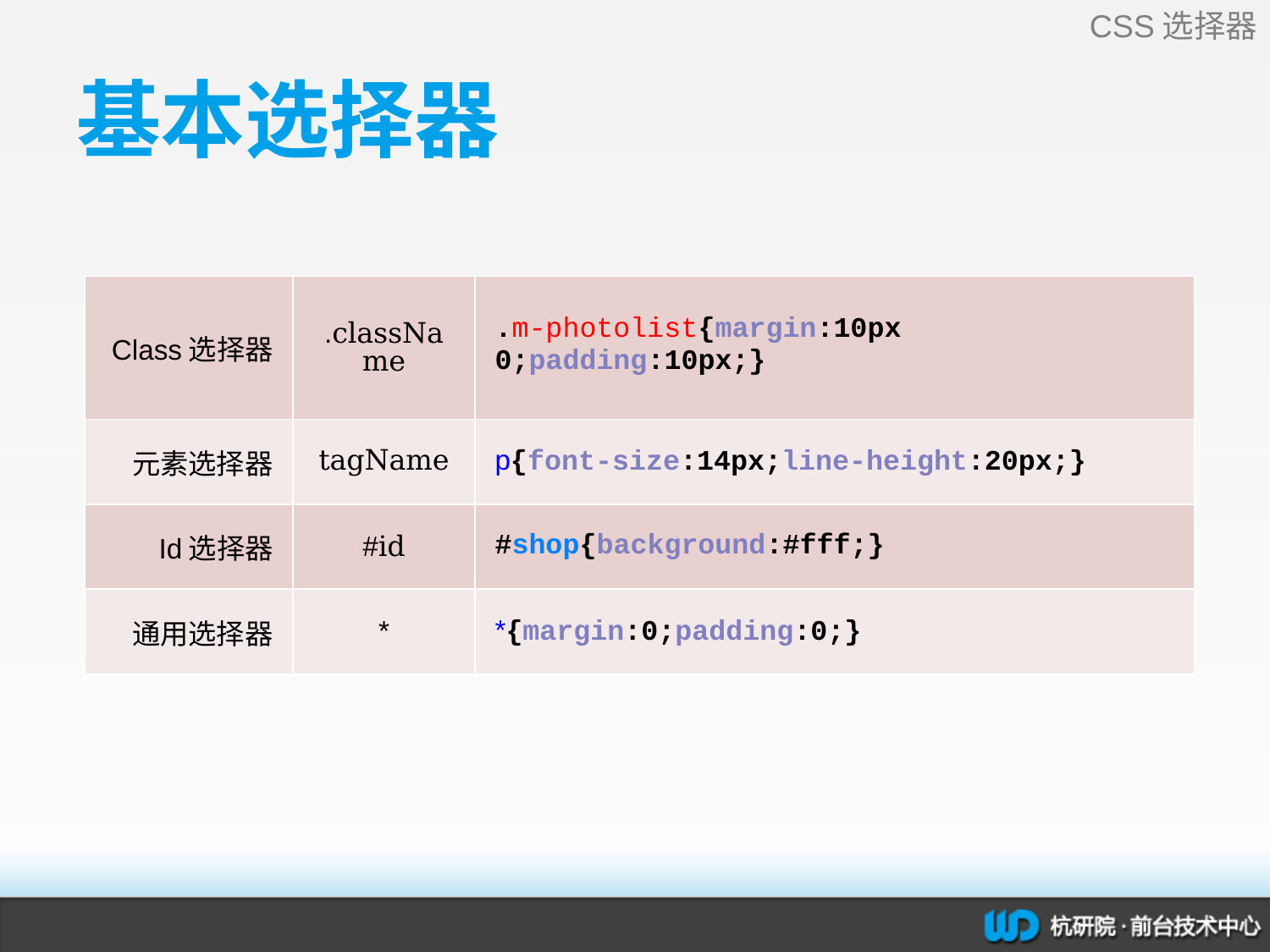

CSS选择器
# 基本选择器
| Class选择器 | .className | .m-photolist{margin:10px 0;padding:10px;} |
| --- | --- | --- |
| 元素选择器 | tagName | p{font-size:14px;line-height:20px;} |
| Id选择器 | #id | #shop{background:#fff;} |
| 通用选择器 | \* | \*{margin:0;padding:0;} |